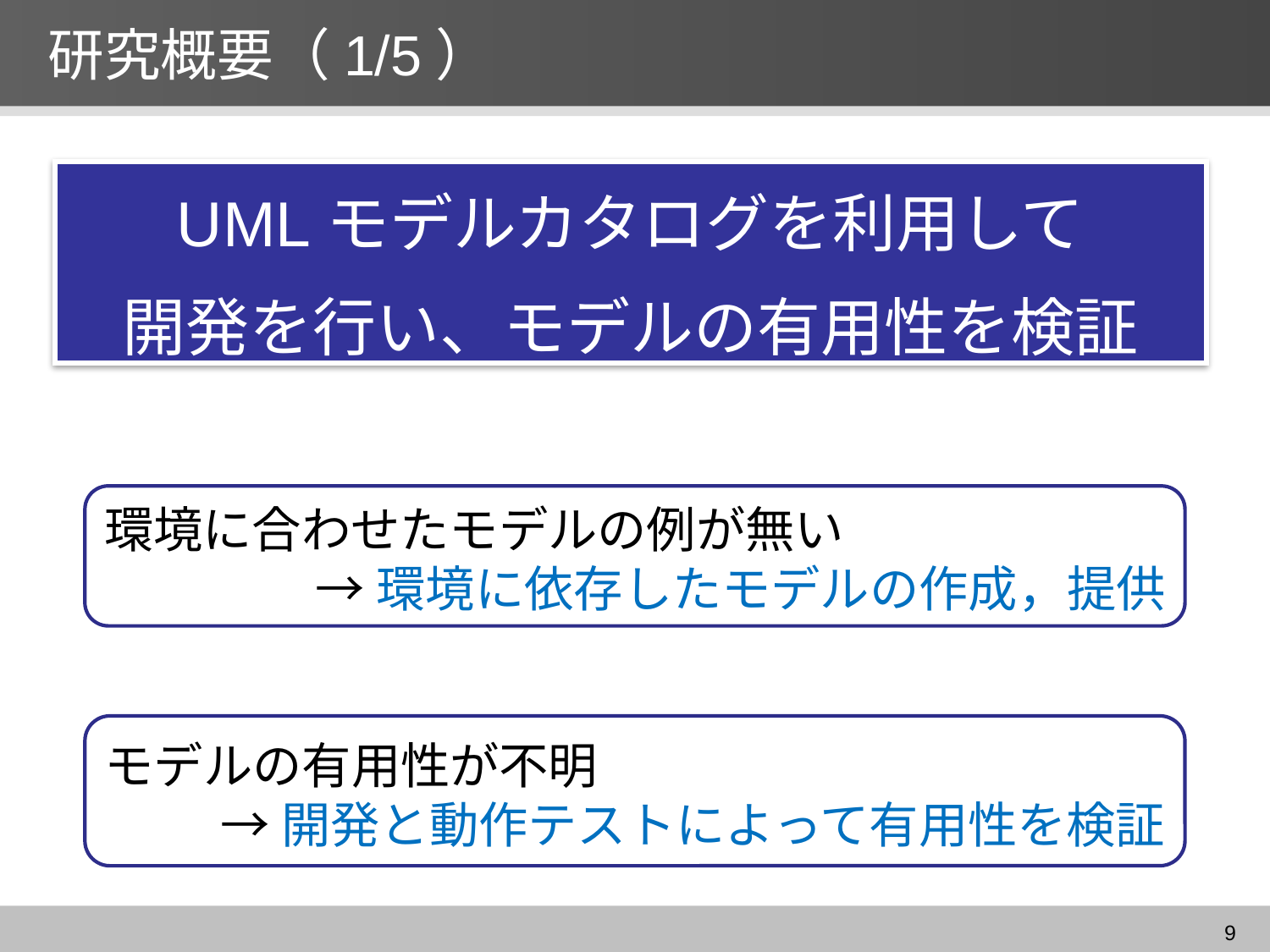

# 研究概要（1/5）
UMLモデルカタログを利用して
開発を行い、モデルの有用性を検証
環境に合わせたモデルの例が無い
→環境に依存したモデルの作成，提供
モデルの有用性が不明
→開発と動作テストによって有用性を検証
9